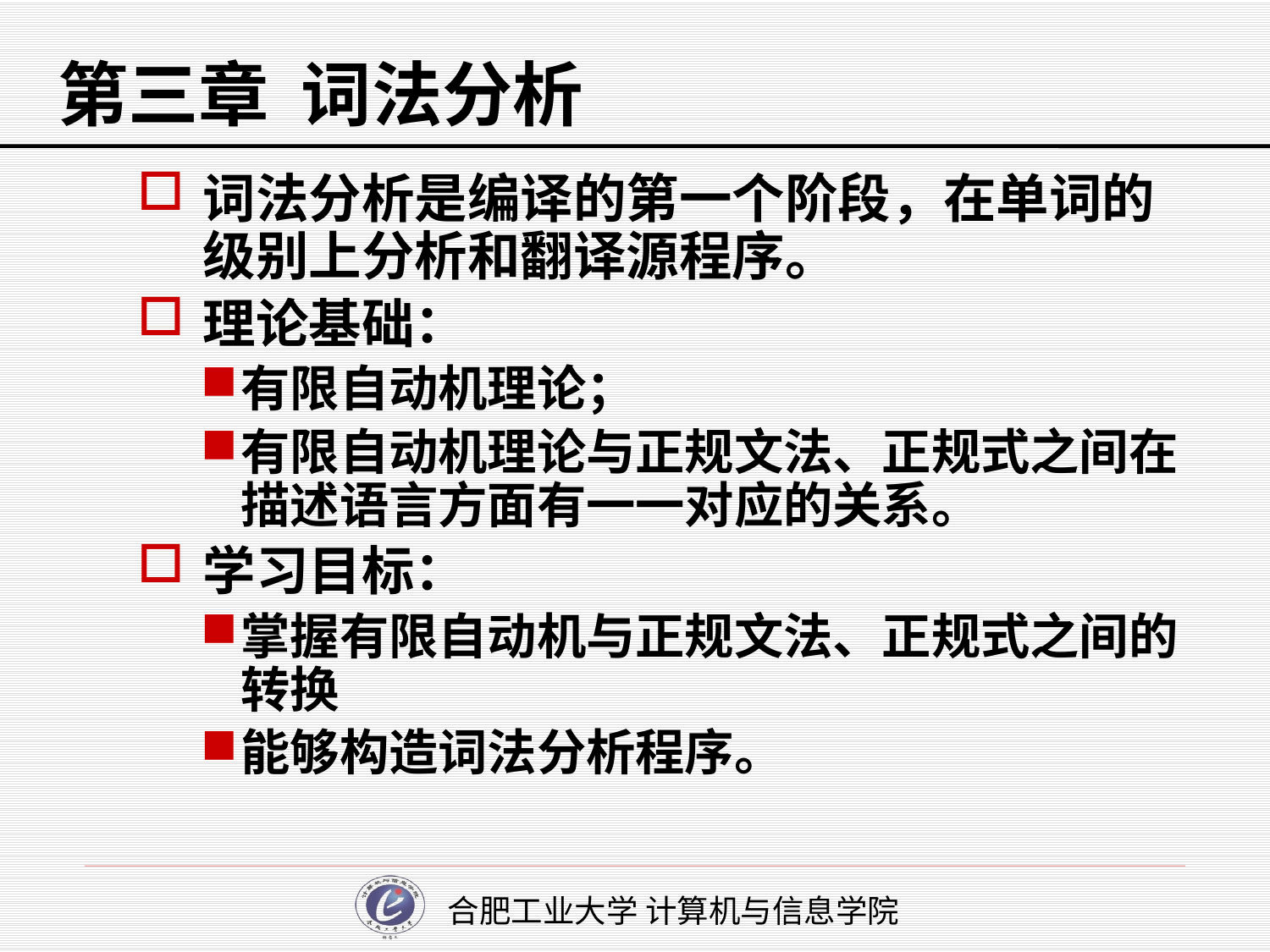

# 第三章  词法分析

词法分析是编译的第一个阶段，在单词的级别上分析和翻译源程序。
理论基础：
有限自动机理论；
有限自动机理论与正规文法、正规式之间在描述语言方面有一一对应的关系。
学习目标：
掌握有限自动机与正规文法、正规式之间的转换
能够构造词法分析程序。
2